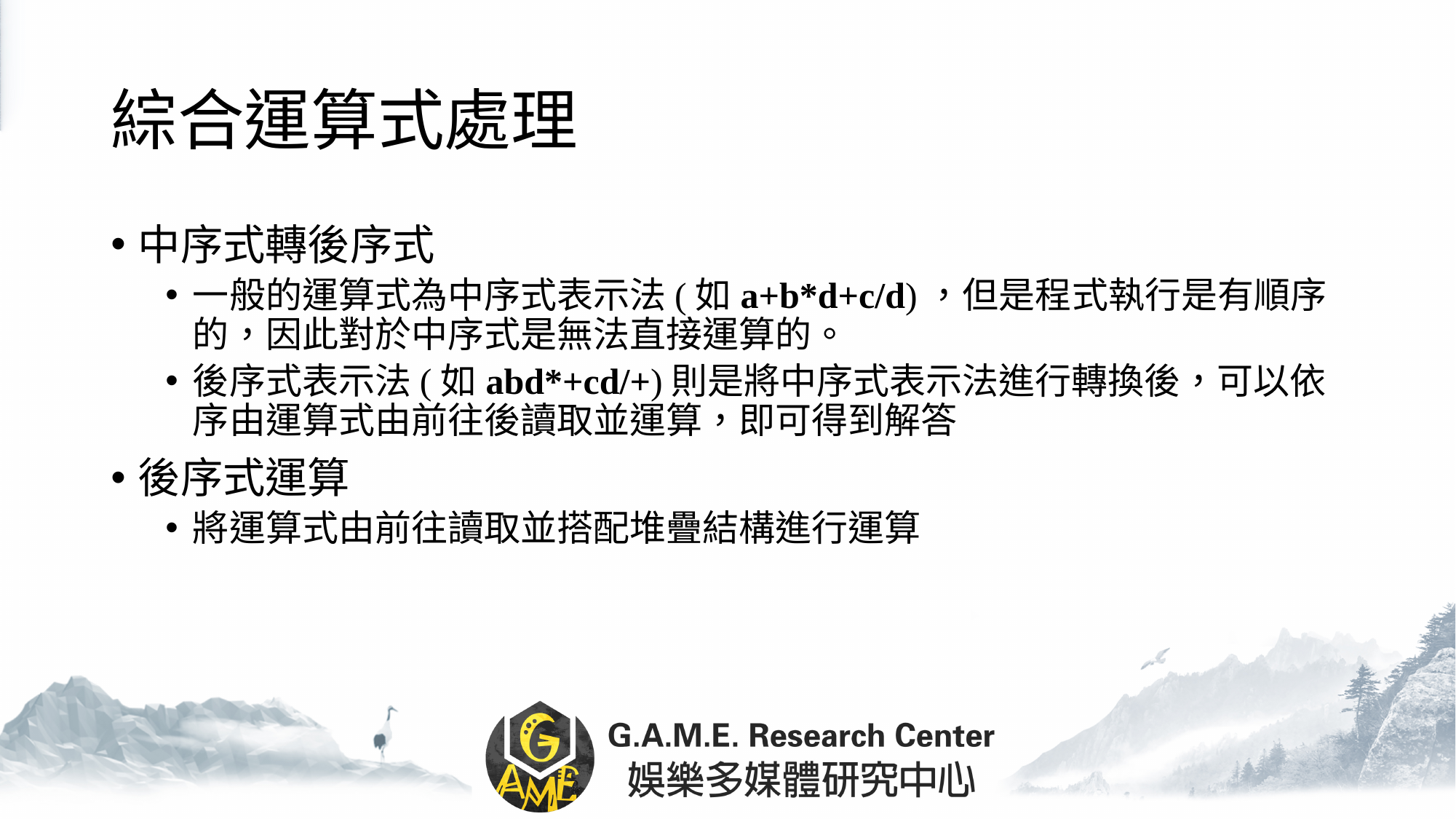

# 綜合運算式處理
中序式轉後序式
一般的運算式為中序式表示法(如a+b*d+c/d)，但是程式執行是有順序的，因此對於中序式是無法直接運算的。
後序式表示法(如abd*+cd/+)則是將中序式表示法進行轉換後，可以依序由運算式由前往後讀取並運算，即可得到解答
後序式運算
將運算式由前往讀取並搭配堆疊結構進行運算